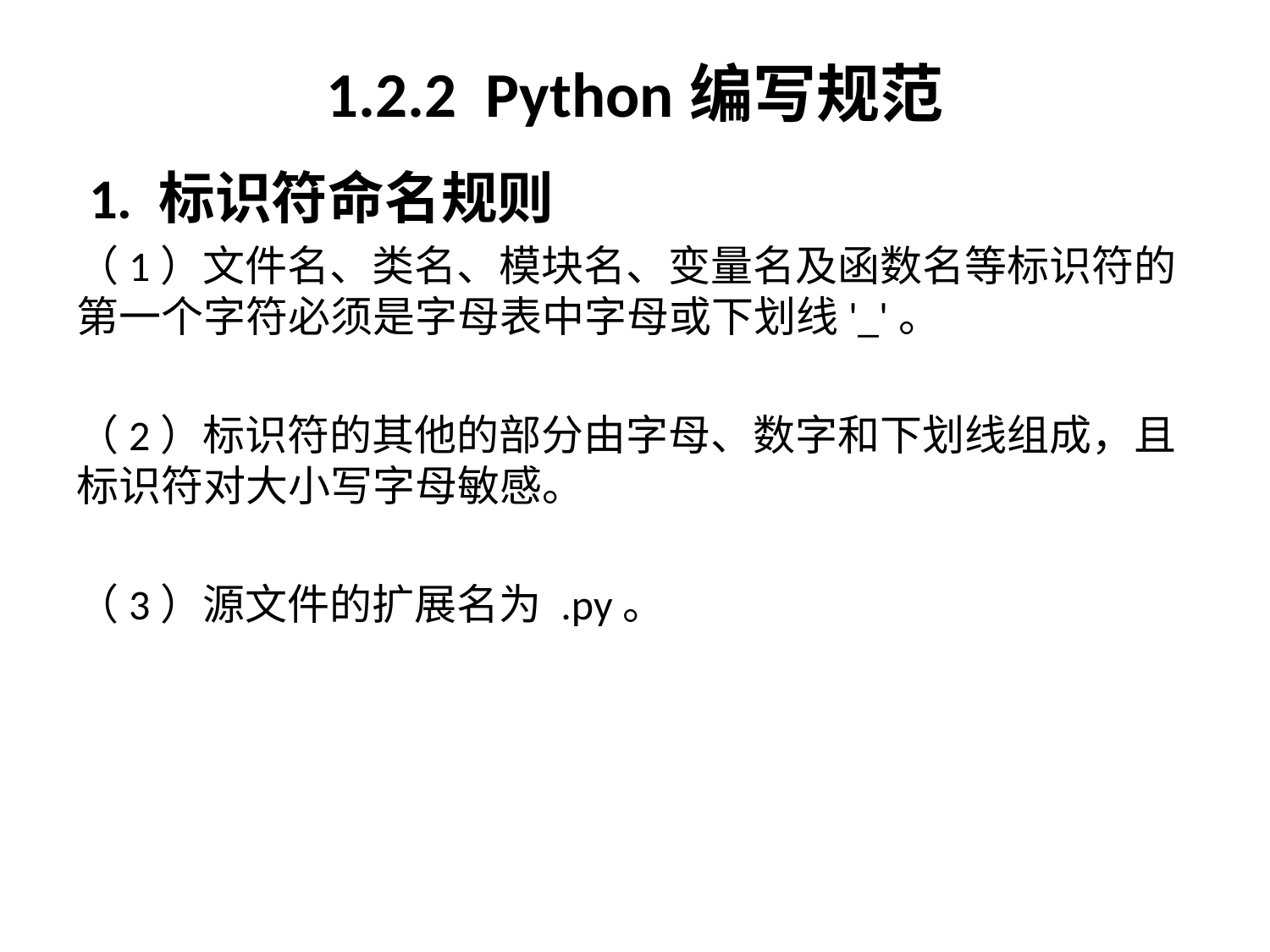

# 1.2.2  Python编写规范
 1. 标识符命名规则
（1）文件名、类名、模块名、变量名及函数名等标识符的第一个字符必须是字母表中字母或下划线'_'。

（2）标识符的其他的部分由字母、数字和下划线组成，且标识符对大小写字母敏感。

（3）源文件的扩展名为 .py。